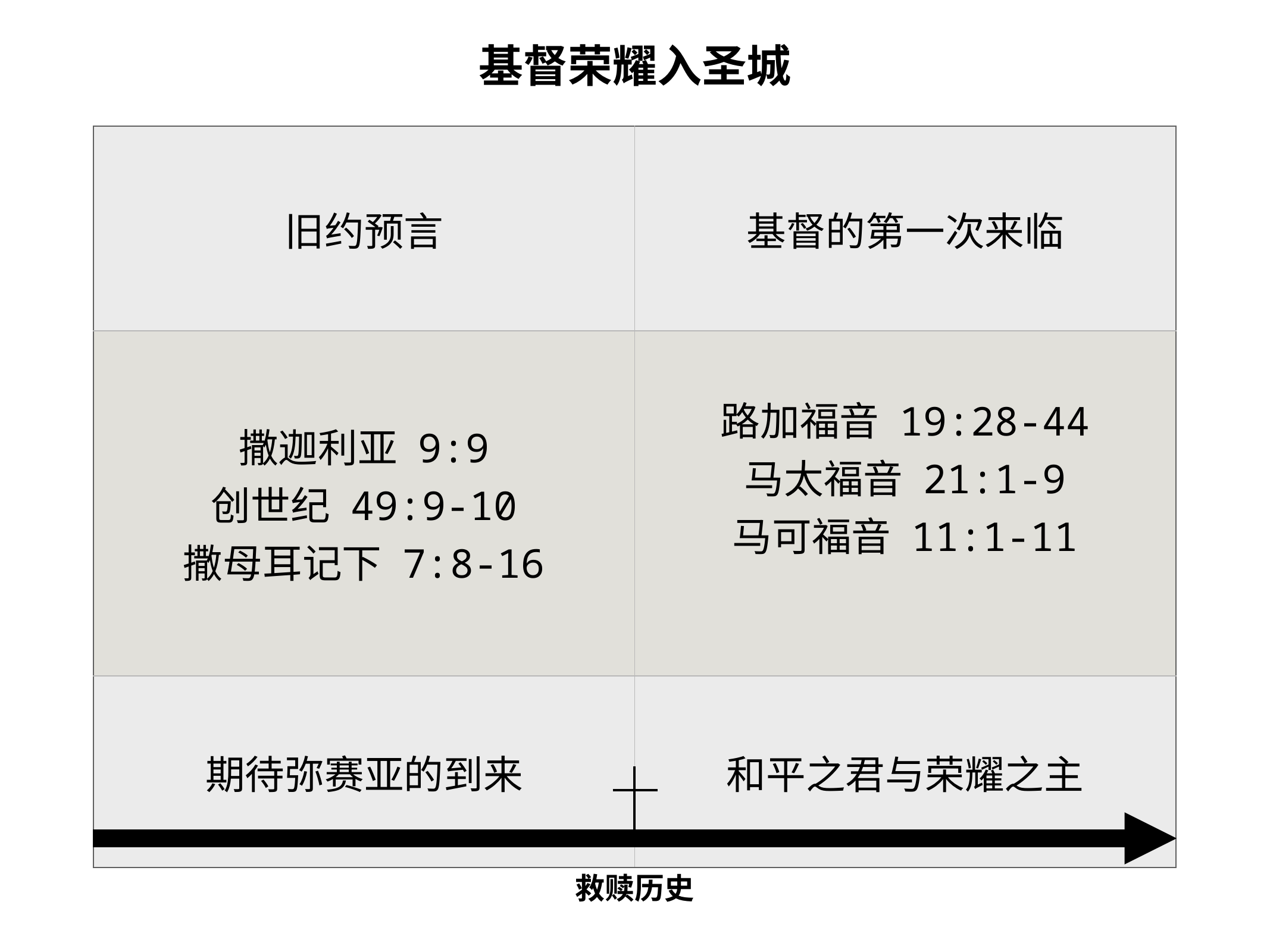

基督荣耀入圣城
| 旧约预言 | 基督的第一次来临 |
| --- | --- |
| 撒迦利亚 9:9 创世纪 49:9-10 撒母耳记下 7:8-16 | 路加福音 19:28-44 马太福音 21:1-9 马可福音 11:1-11 |
| 期待弥赛亚的到来 | 和平之君与荣耀之主 |
#

救赎历史